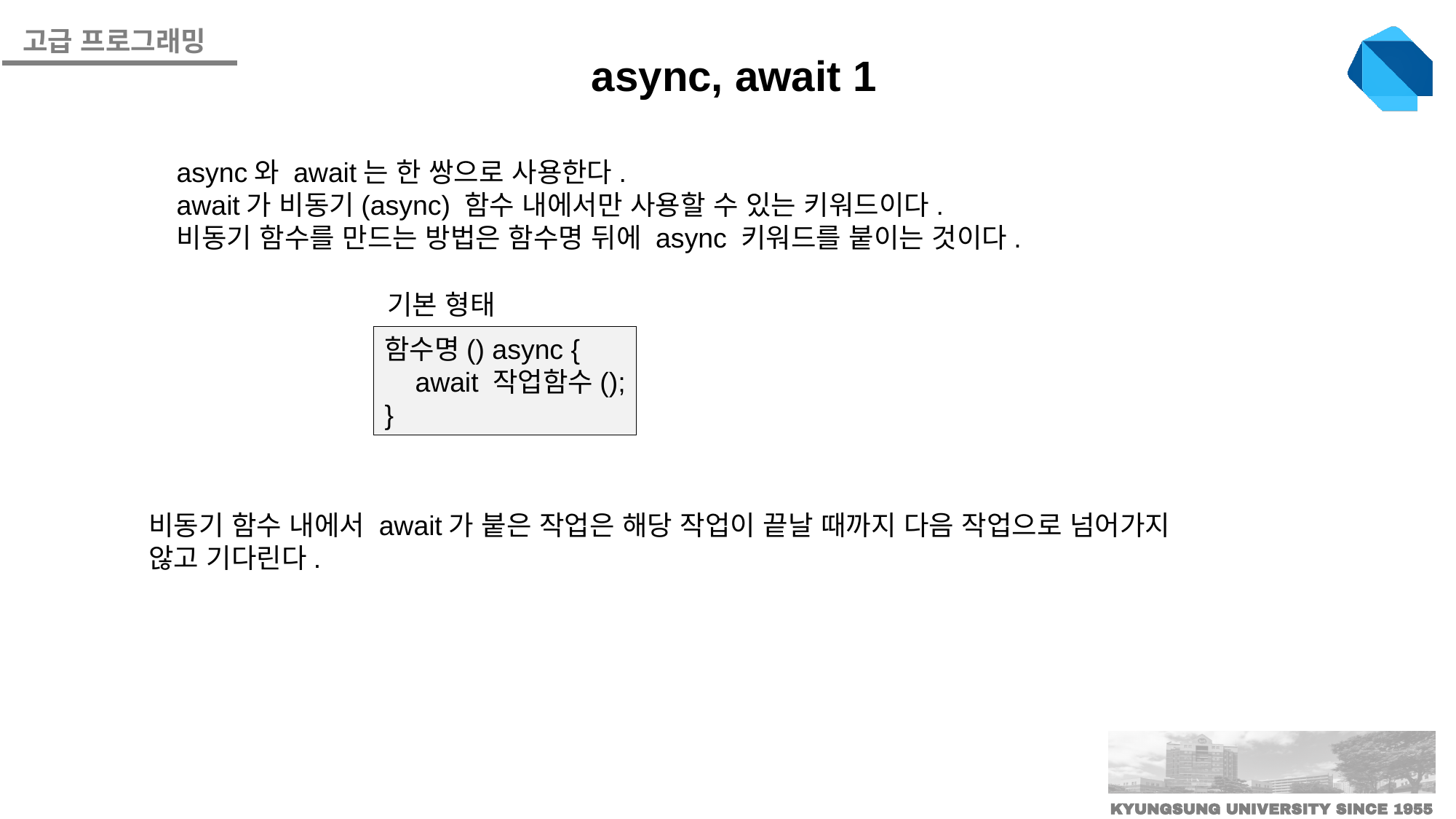

async, await 1
async와 await는 한 쌍으로 사용한다.
await가 비동기(async) 함수 내에서만 사용할 수 있는 키워드이다.
비동기 함수를 만드는 방법은 함수명 뒤에 async 키워드를 붙이는 것이다.
기본 형태
함수명() async {
    await 작업함수();
}
비동기 함수 내에서 await가 붙은 작업은 해당 작업이 끝날 때까지 다음 작업으로 넘어가지 않고 기다린다.